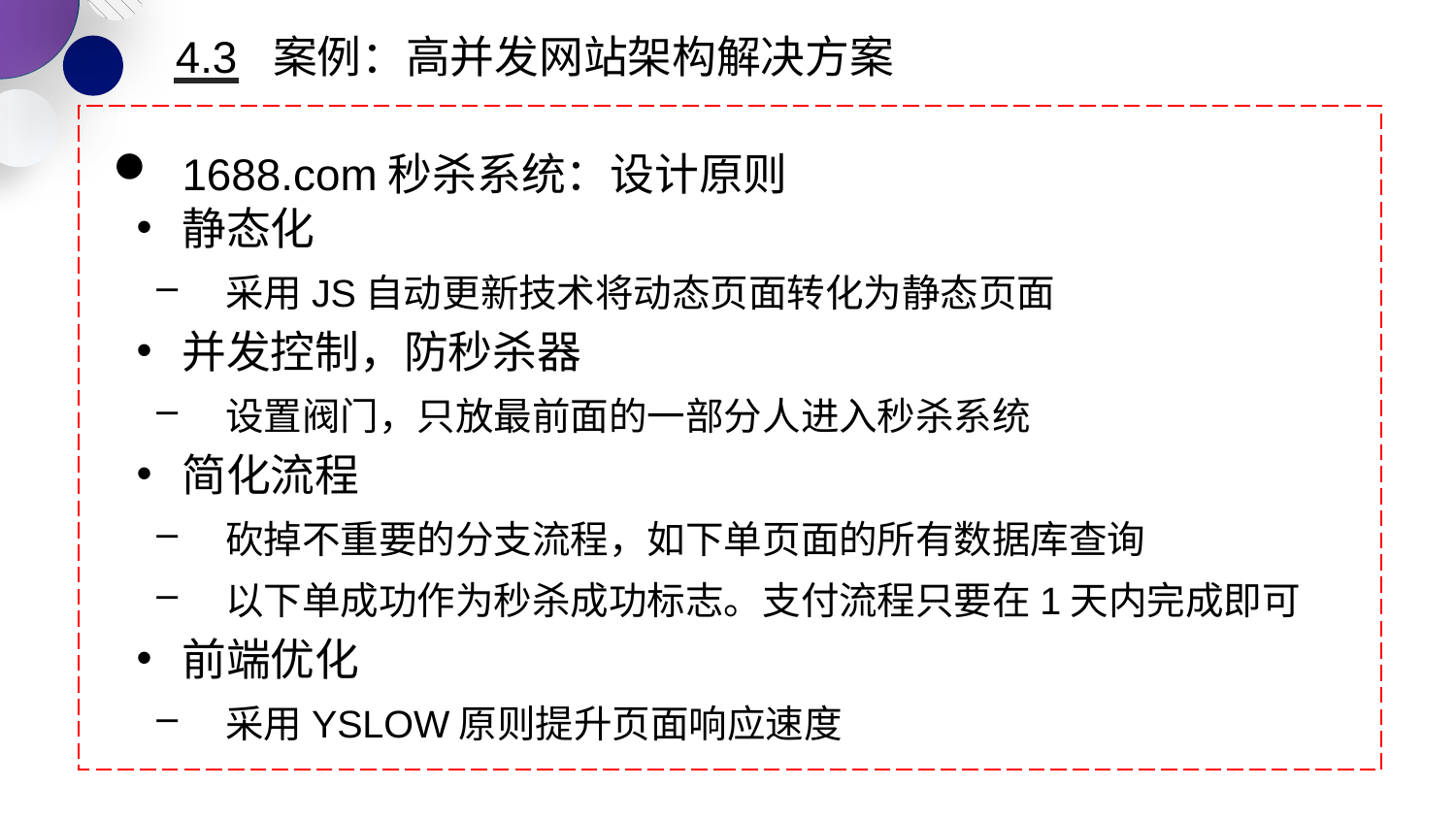

4.3  案例：高并发网站架构解决方案

  1688.com秒杀系统：设计原则
静态化
   采用JS自动更新技术将动态页面转化为静态页面
并发控制，防秒杀器
   设置阀门，只放最前面的一部分人进入秒杀系统
简化流程
   砍掉不重要的分支流程，如下单页面的所有数据库查询
   以下单成功作为秒杀成功标志。支付流程只要在1天内完成即可
前端优化
   采用YSLOW原则提升页面响应速度